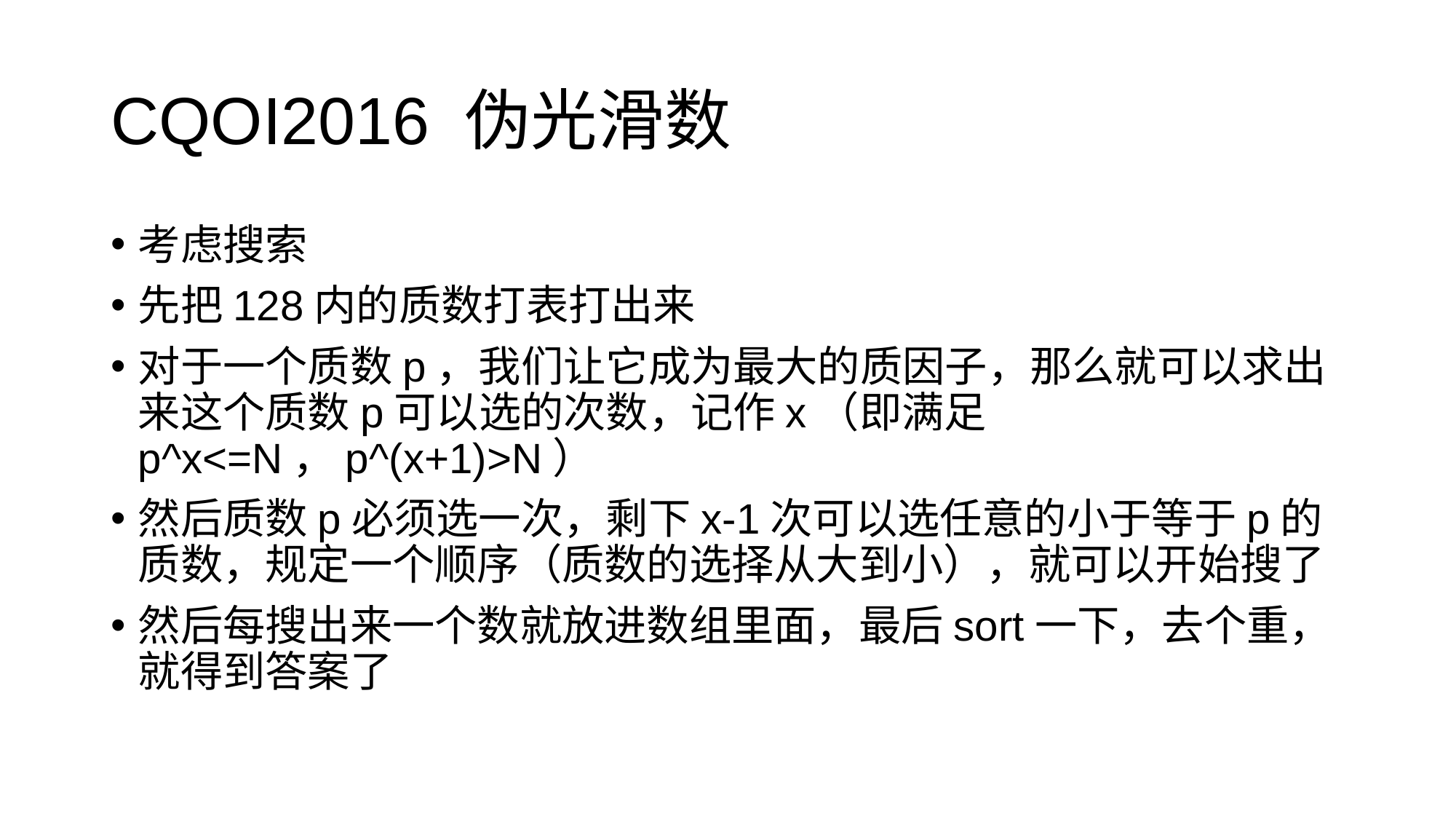

# CQOI2016 伪光滑数
考虑搜索
先把128内的质数打表打出来
对于一个质数p，我们让它成为最大的质因子，那么就可以求出来这个质数p可以选的次数，记作x（即满足p^x<=N，p^(x+1)>N）
然后质数p必须选一次，剩下x-1次可以选任意的小于等于p的质数，规定一个顺序（质数的选择从大到小），就可以开始搜了
然后每搜出来一个数就放进数组里面，最后sort一下，去个重，就得到答案了